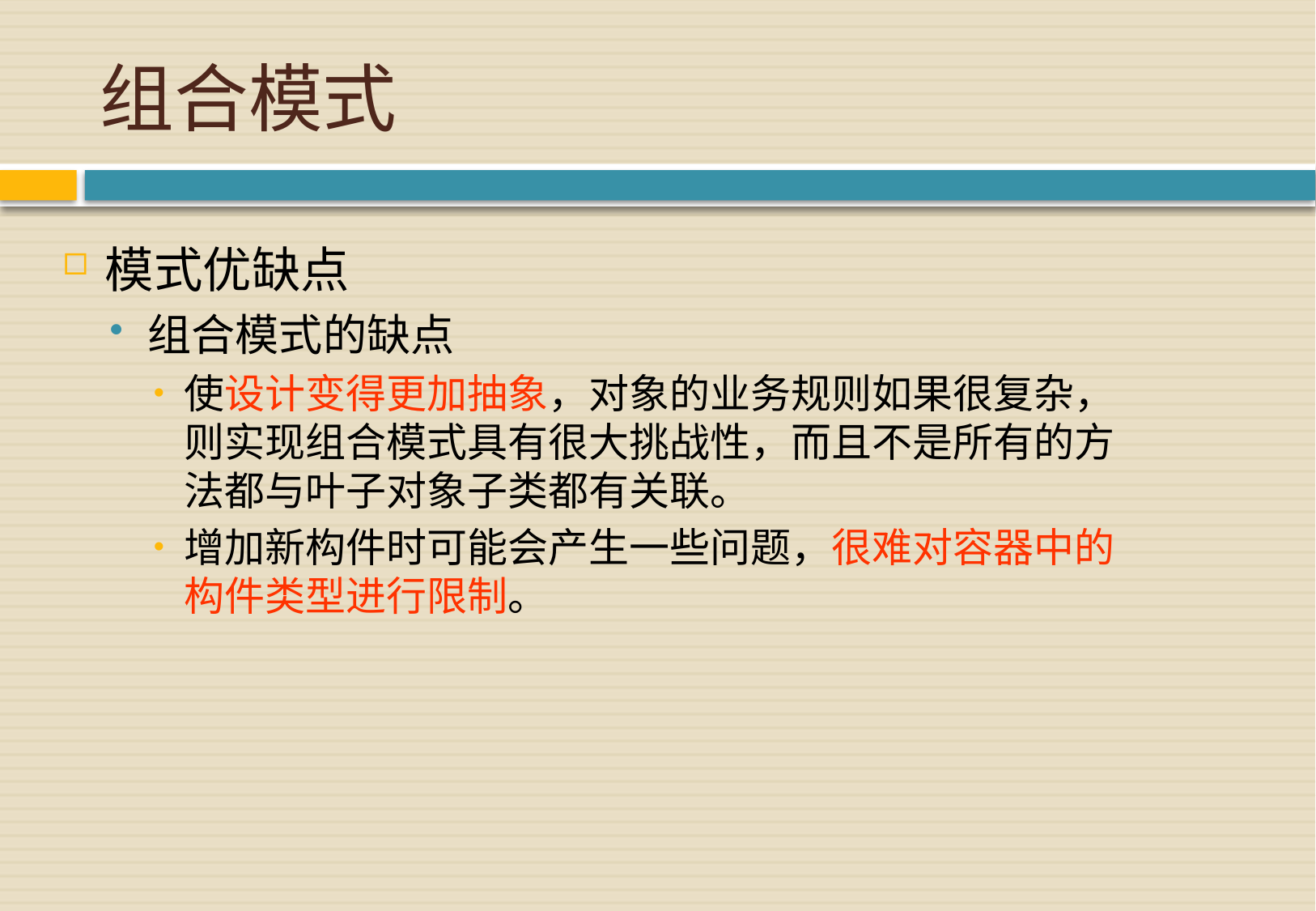

# 组合模式
模式优缺点
组合模式的缺点
使设计变得更加抽象，对象的业务规则如果很复杂，则实现组合模式具有很大挑战性，而且不是所有的方法都与叶子对象子类都有关联。
增加新构件时可能会产生一些问题，很难对容器中的构件类型进行限制。